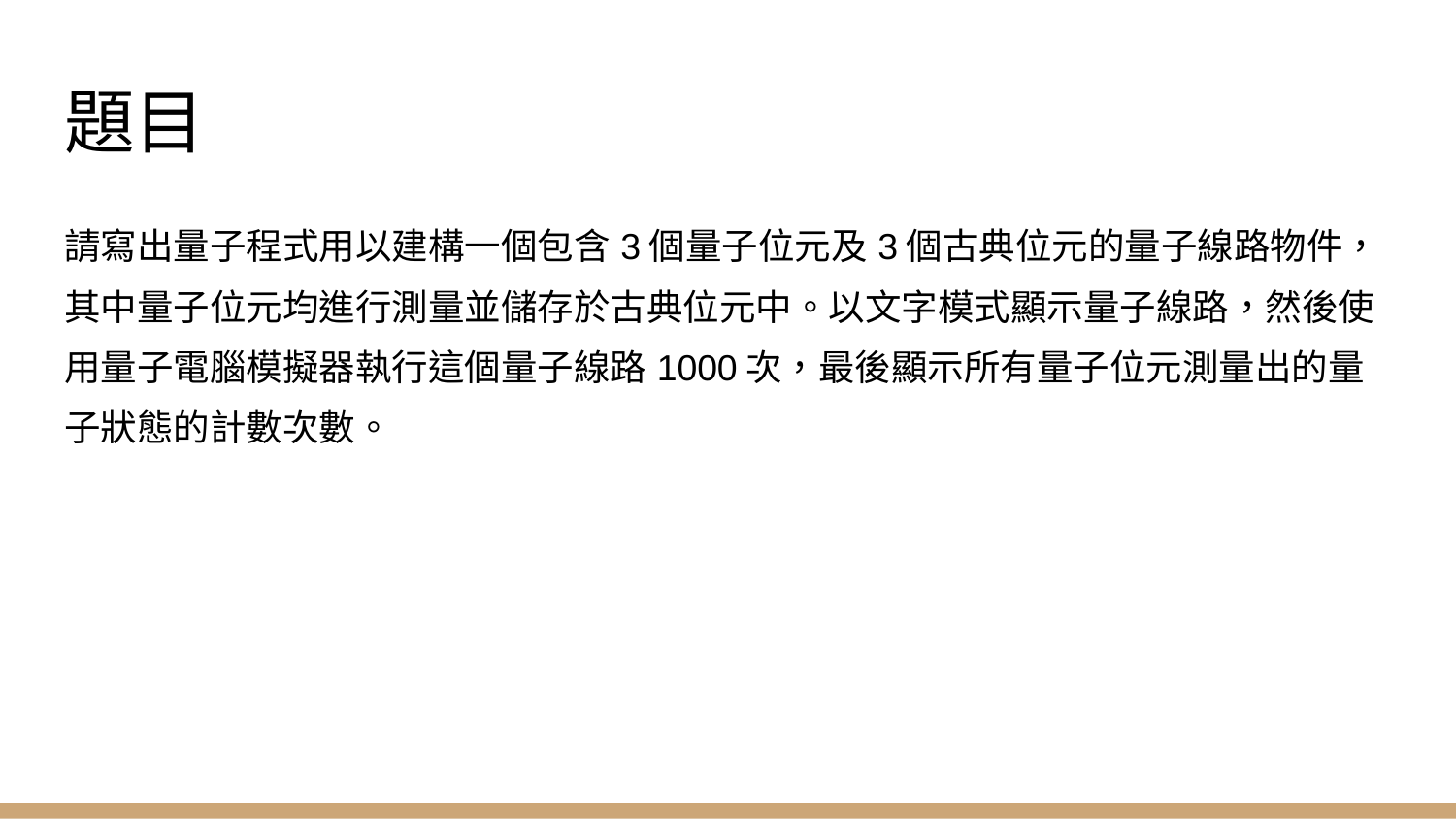

# 題目
請寫出量子程式用以建構一個包含3個量子位元及3個古典位元的量子線路物件，其中量子位元均進行測量並儲存於古典位元中。以文字模式顯示量子線路，然後使用量子電腦模擬器執行這個量子線路1000次，最後顯示所有量子位元測量出的量子狀態的計數次數。